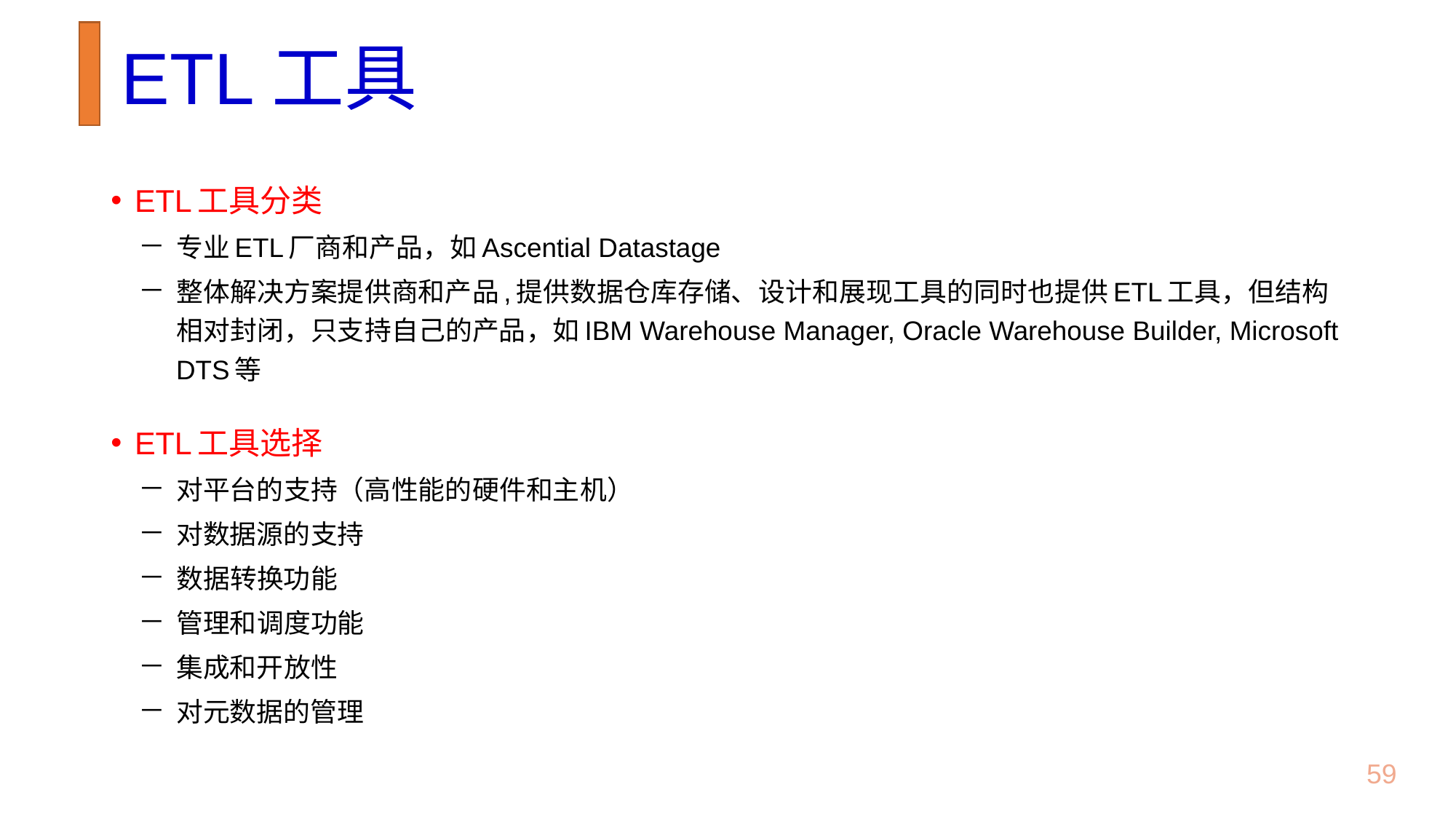

# ETL工具
ETL工具分类
专业ETL厂商和产品，如Ascential Datastage
整体解决方案提供商和产品,提供数据仓库存储、设计和展现工具的同时也提供ETL工具，但结构相对封闭，只支持自己的产品，如IBM Warehouse Manager, Oracle Warehouse Builder, Microsoft DTS等

ETL工具选择
对平台的支持（高性能的硬件和主机）
对数据源的支持
数据转换功能
管理和调度功能
集成和开放性
对元数据的管理
59